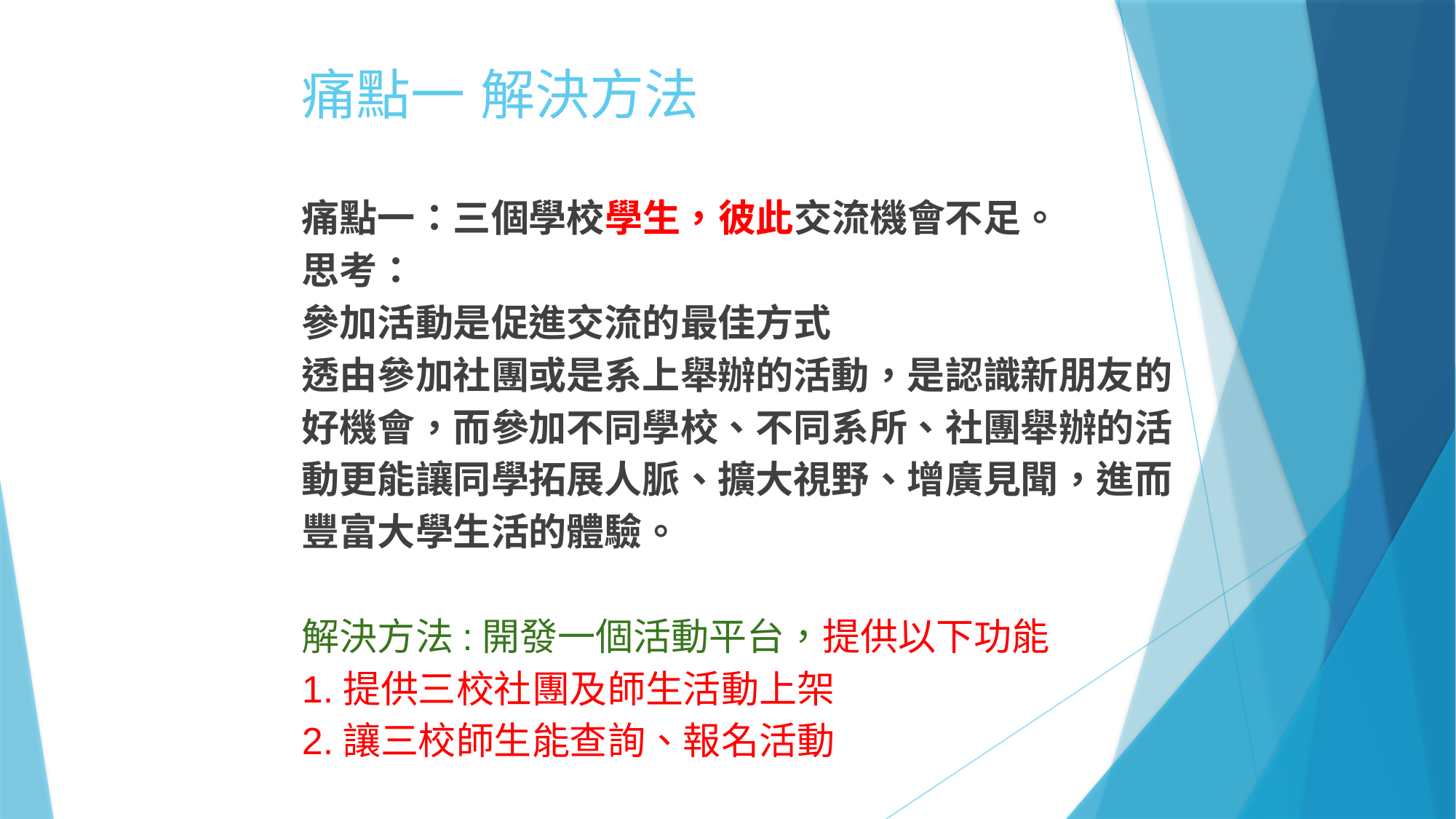

# 痛點一 解決方法

痛點一：三個學校學生，彼此交流機會不足。
思考：
參加活動是促進交流的最佳方式
透由參加社團或是系上舉辦的活動，是認識新朋友的好機會，而參加不同學校、不同系所、社團舉辦的活動更能讓同學拓展人脈、擴大視野、增廣見聞，進而豐富大學生活的體驗。

解決方法:開發一個活動平台，提供以下功能
1.提供三校社團及師生活動上架
2.讓三校師生能查詢、報名活動